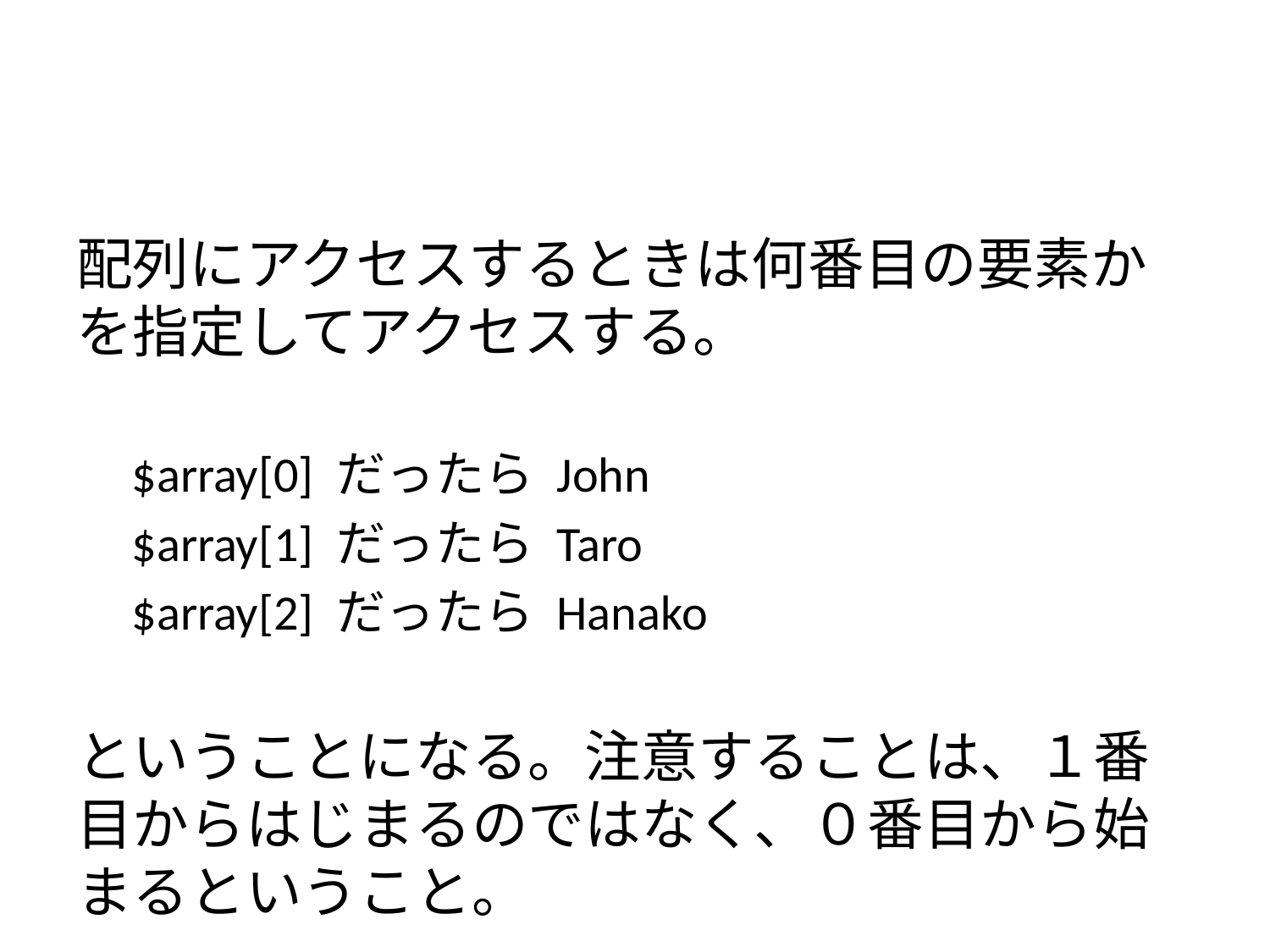

#
配列にアクセスするときは何番目の要素かを指定してアクセスする。

$array[0] だったら John
$array[1] だったら Taro
$array[2] だったら Hanako

ということになる。注意することは、１番目からはじまるのではなく、０番目から始まるということ。